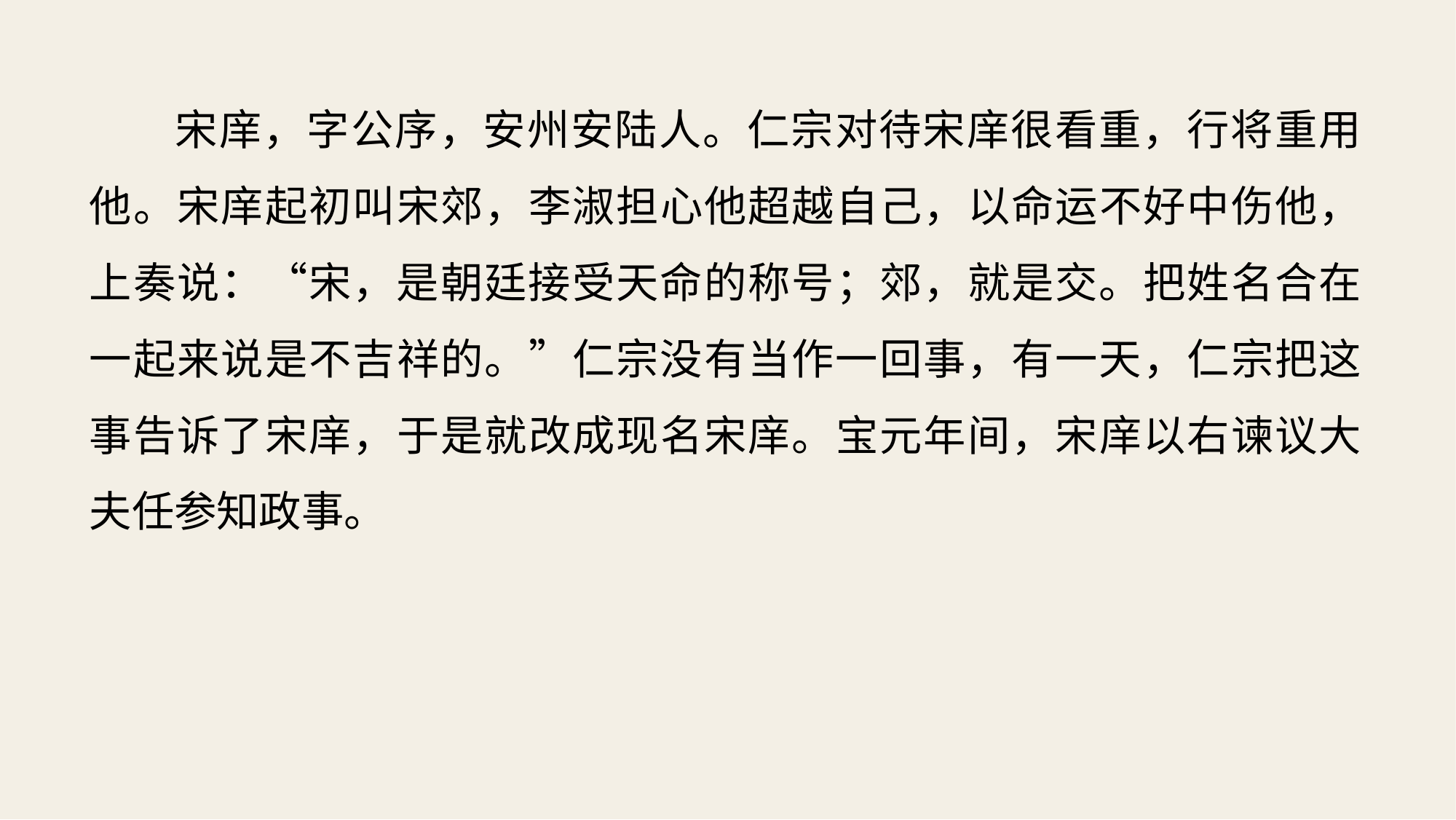

宋庠，字公序，安州安陆人。仁宗对待宋庠很看重，行将重用他。宋庠起初叫宋郊，李淑担心他超越自己，以命运不好中伤他，上奏说：“宋，是朝廷接受天命的称号；郊，就是交。把姓名合在一起来说是不吉祥的。”仁宗没有当作一回事，有一天，仁宗把这事告诉了宋庠，于是就改成现名宋庠。宝元年间，宋庠以右谏议大夫任参知政事。